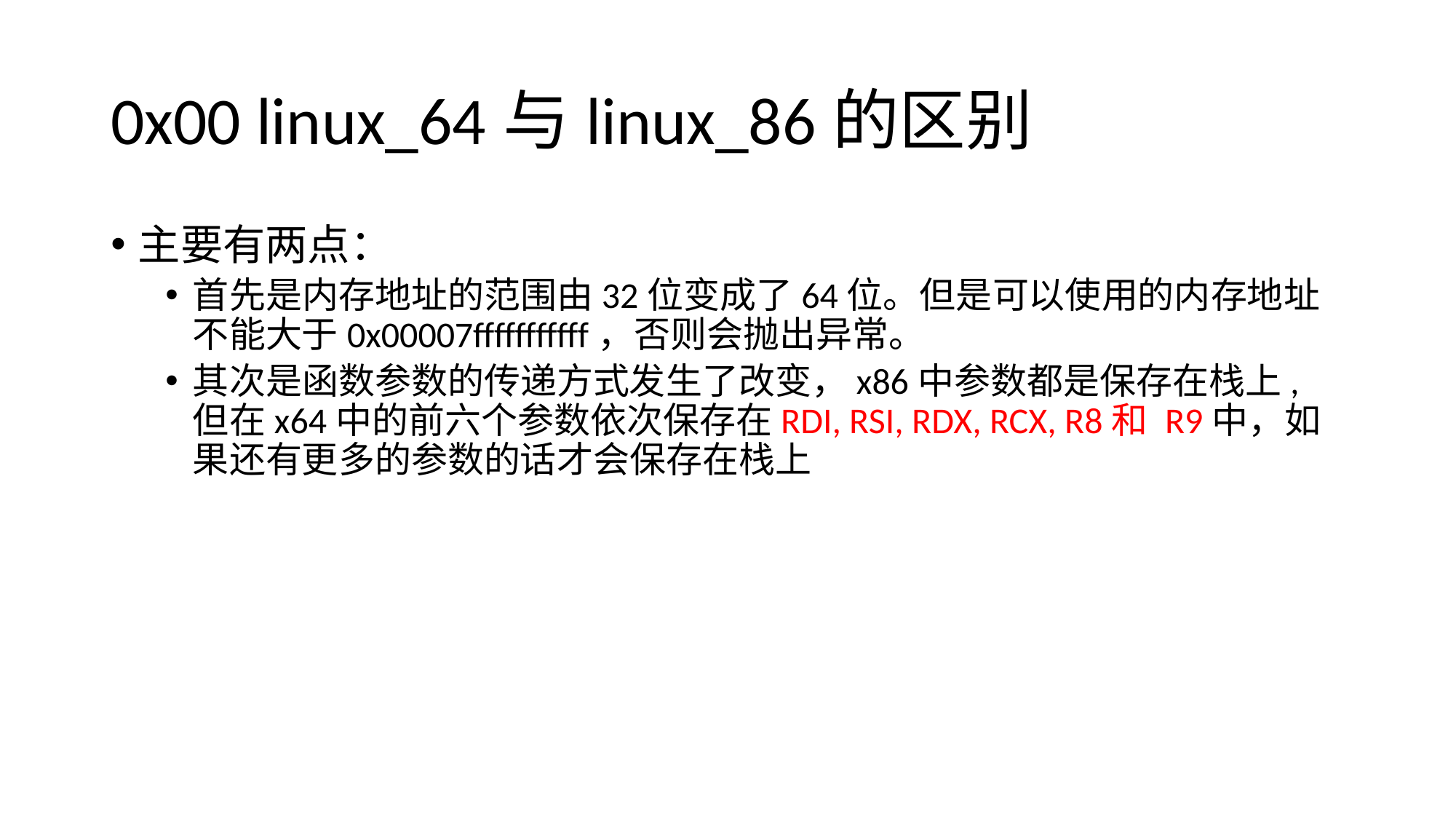

# 0x00 linux_64与linux_86的区别
主要有两点：
首先是内存地址的范围由32位变成了64位。但是可以使用的内存地址不能大于0x00007fffffffffff，否则会抛出异常。
其次是函数参数的传递方式发生了改变，x86中参数都是保存在栈上,但在x64中的前六个参数依次保存在RDI, RSI, RDX, RCX, R8和 R9中，如果还有更多的参数的话才会保存在栈上